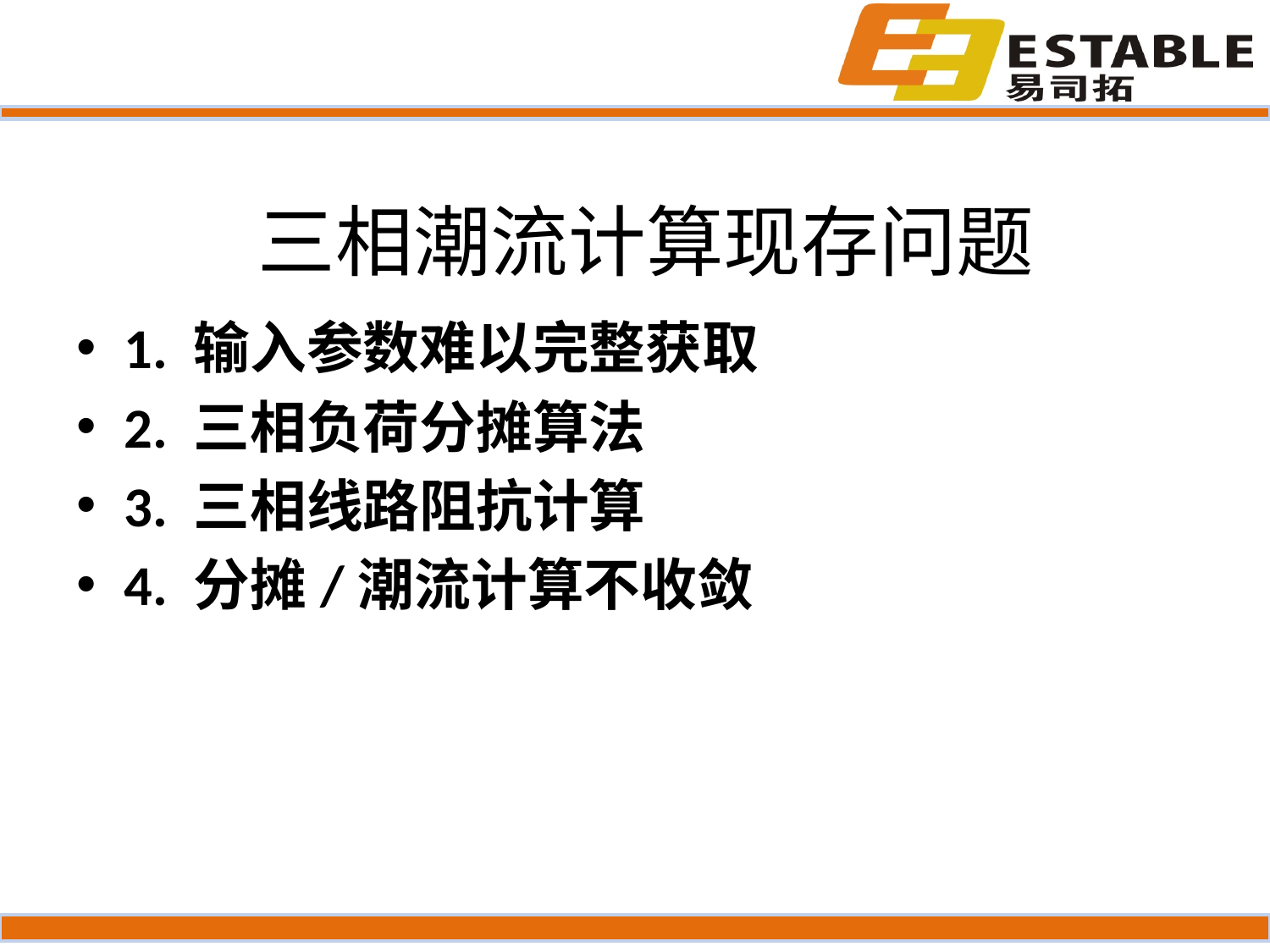

# 三相潮流计算现存问题
1. 输入参数难以完整获取
2. 三相负荷分摊算法
3. 三相线路阻抗计算
4. 分摊/潮流计算不收敛